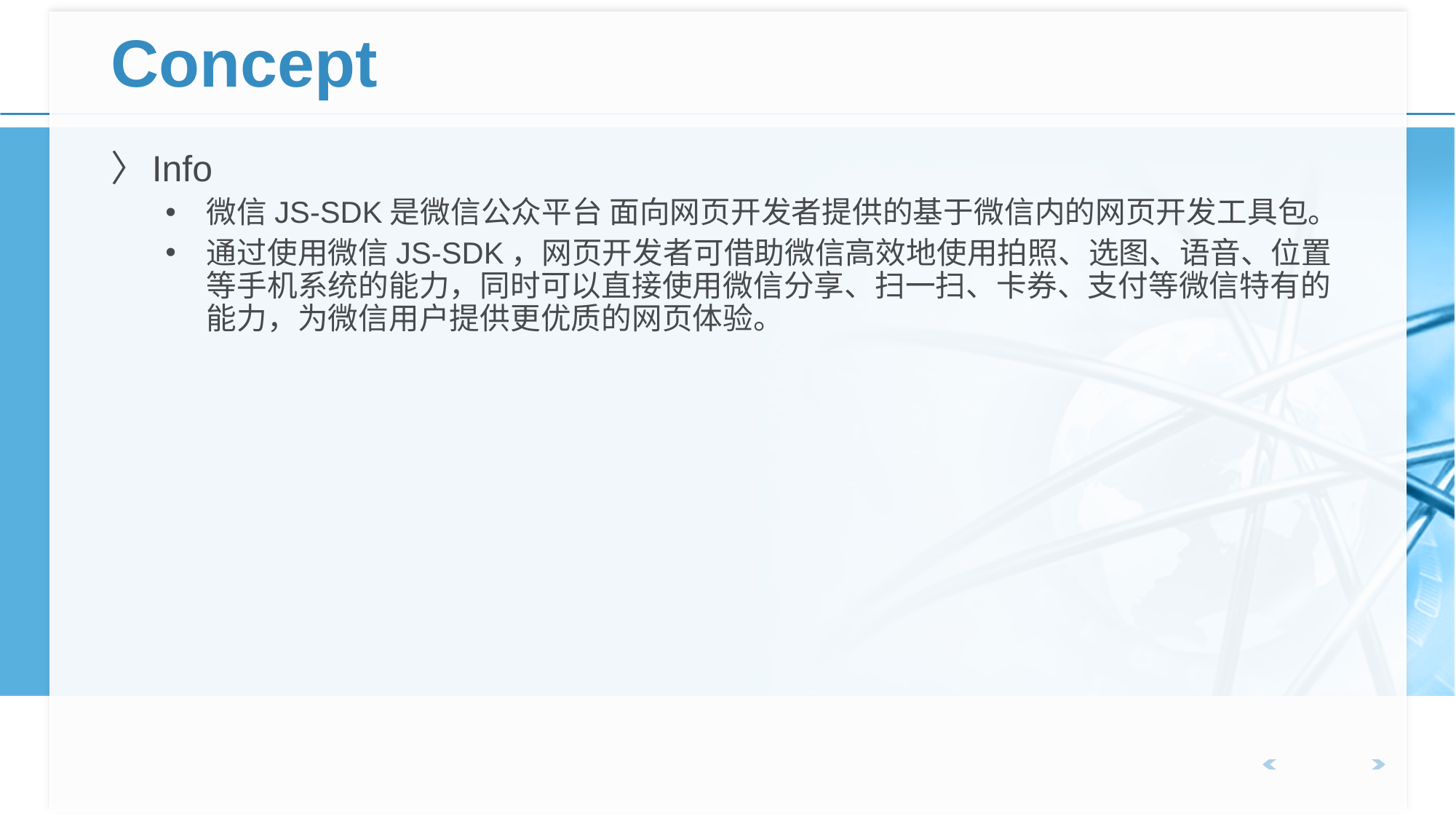

# Concept
Info
微信JS-SDK是微信公众平台 面向网页开发者提供的基于微信内的网页开发工具包。
通过使用微信JS-SDK，网页开发者可借助微信高效地使用拍照、选图、语音、位置等手机系统的能力，同时可以直接使用微信分享、扫一扫、卡券、支付等微信特有的能力，为微信用户提供更优质的网页体验。